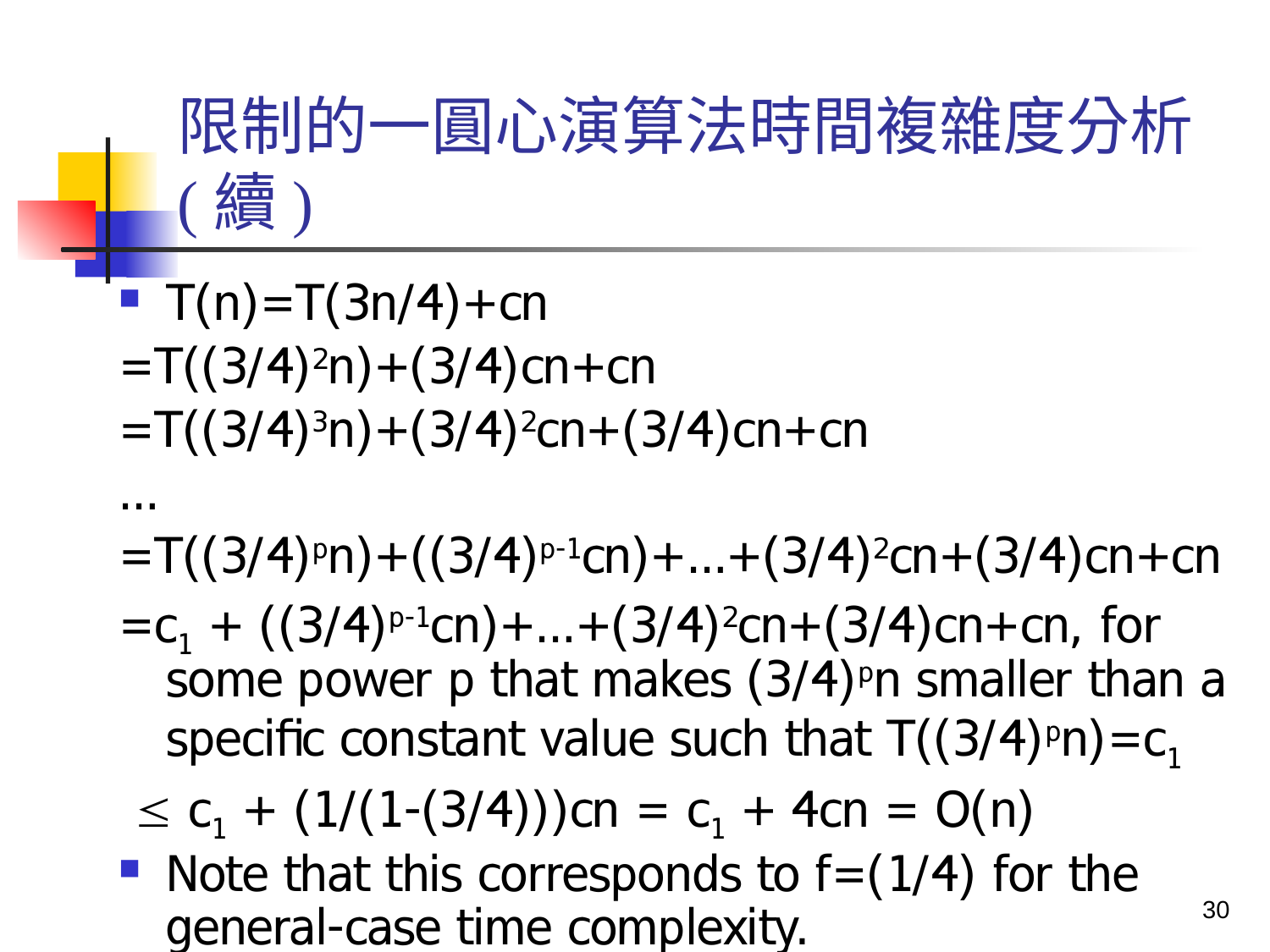

# 限制的一圓心演算法時間複雜度分析(續)
T(n)=T(3n/4)+cn
=T((3/4)2n)+(3/4)cn+cn
=T((3/4)3n)+(3/4)2cn+(3/4)cn+cn
…
=T((3/4)pn)+((3/4)p-1cn)+…+(3/4)2cn+(3/4)cn+cn
=c1 + ((3/4)p-1cn)+…+(3/4)2cn+(3/4)cn+cn, for some power p that makes (3/4)pn smaller than a specific constant value such that T((3/4)pn)=c1
 ≤ c1 + (1/(1-(3/4)))cn = c1 + 4cn = O(n)
Note that this corresponds to f=(1/4) for the general-case time complexity.
30